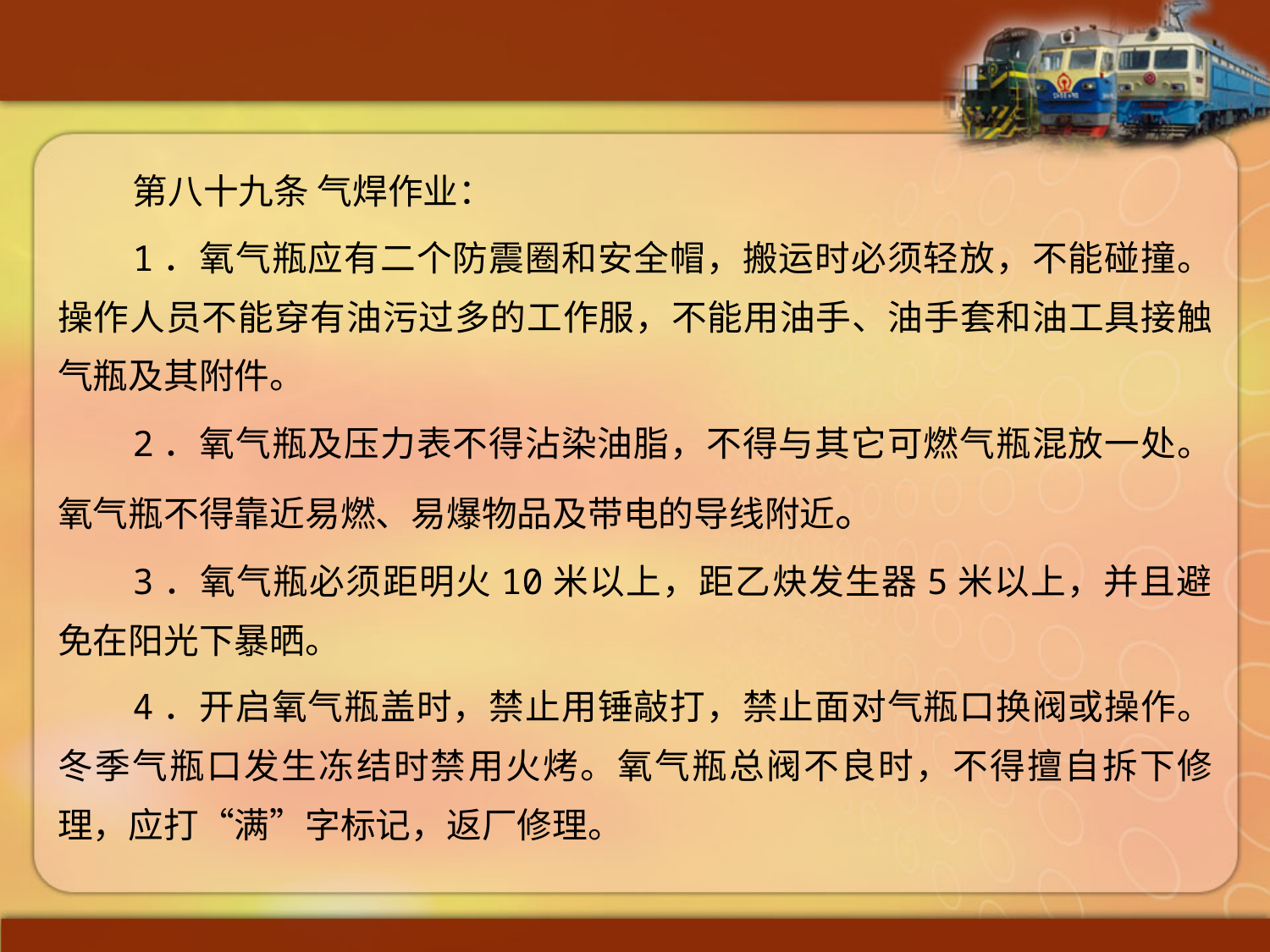

#
第八十九条 气焊作业：
1．氧气瓶应有二个防震圈和安全帽，搬运时必须轻放，不能碰撞。操作人员不能穿有油污过多的工作服，不能用油手、油手套和油工具接触气瓶及其附件。
2．氧气瓶及压力表不得沾染油脂，不得与其它可燃气瓶混放一处。氧气瓶不得靠近易燃、易爆物品及带电的导线附近。
3．氧气瓶必须距明火10米以上，距乙炔发生器5米以上，并且避免在阳光下暴晒。
4．开启氧气瓶盖时，禁止用锤敲打，禁止面对气瓶口换阀或操作。冬季气瓶口发生冻结时禁用火烤。氧气瓶总阀不良时，不得擅自拆下修理，应打“满”字标记，返厂修理。